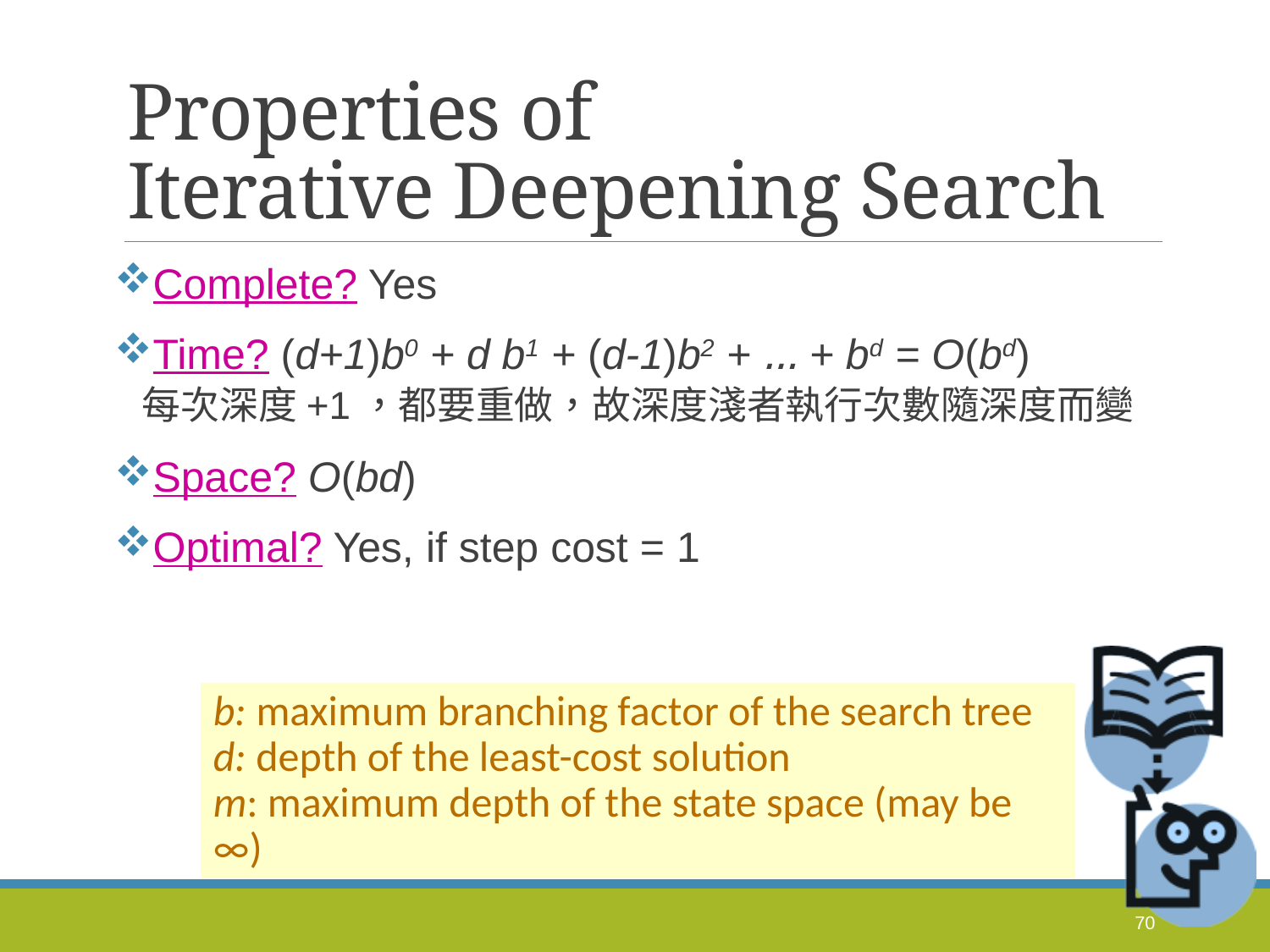

# Properties of Iterative Deepening Search
Complete? Yes
Time? (d+1)b0 + d b1 + (d-1)b2 + … + bd = O(bd)
每次深度+1，都要重做，故深度淺者執行次數隨深度而變
Space? O(bd)
Optimal? Yes, if step cost = 1
b: maximum branching factor of the search tree
d: depth of the least-cost solution
m: maximum depth of the state space (may be ∞)
70